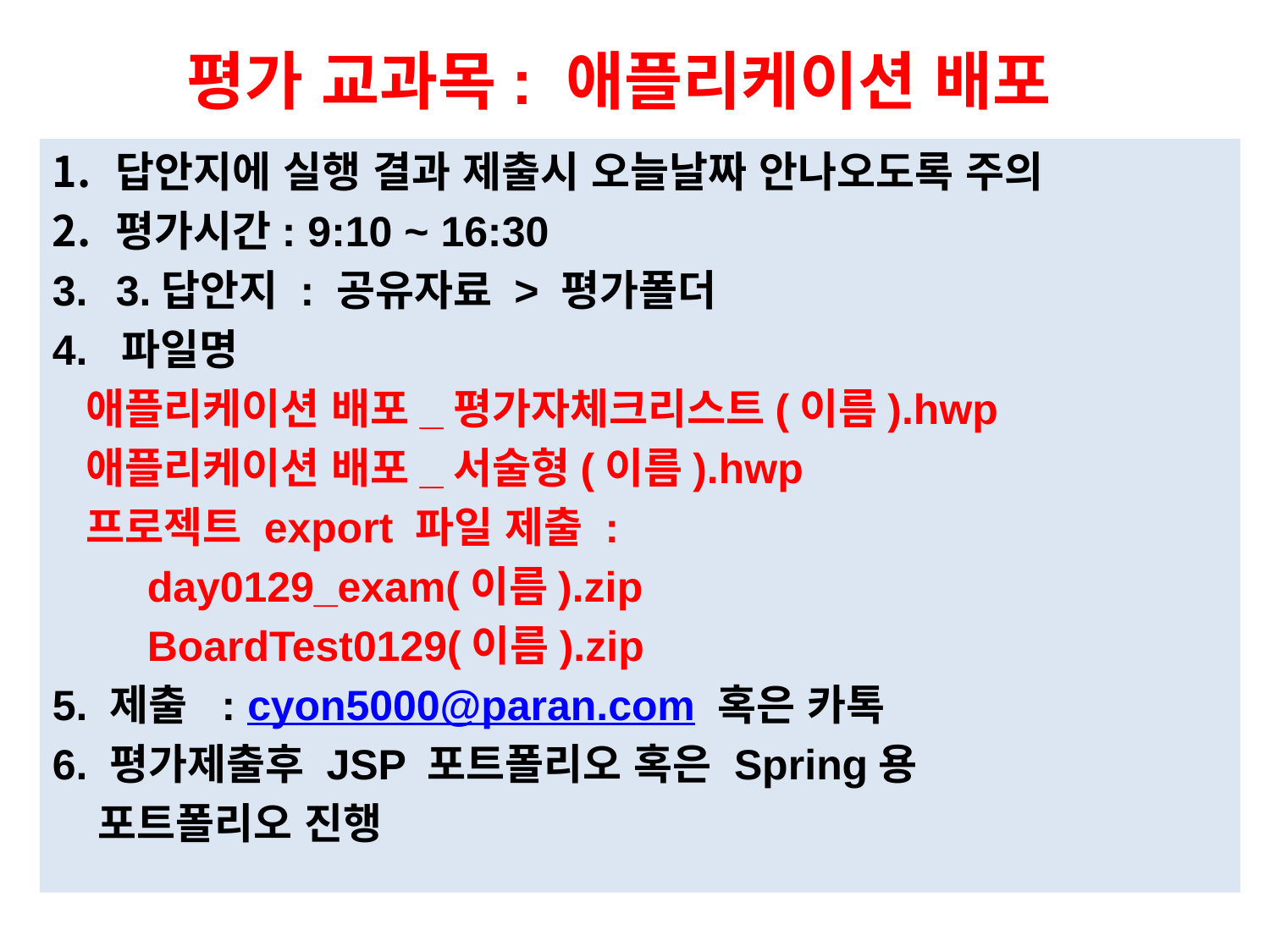

# 평가 교과목: 애플리케이션 배포
답안지에 실행 결과 제출시 오늘날짜 안나오도록 주의
평가시간: 9:10 ~ 16:30
3.답안지 : 공유자료 > 평가폴더
4.  파일명
  애플리케이션 배포_평가자체크리스트(이름).hwp
  애플리케이션 배포_서술형(이름).hwp
  프로젝트 export 파일 제출 :
        day0129_exam(이름).zip
        BoardTest0129(이름).zip
5. 제출  : cyon5000@paran.com 혹은 카톡
6. 평가제출후 JSP 포트폴리오 혹은 Spring용
   포트폴리오 진행